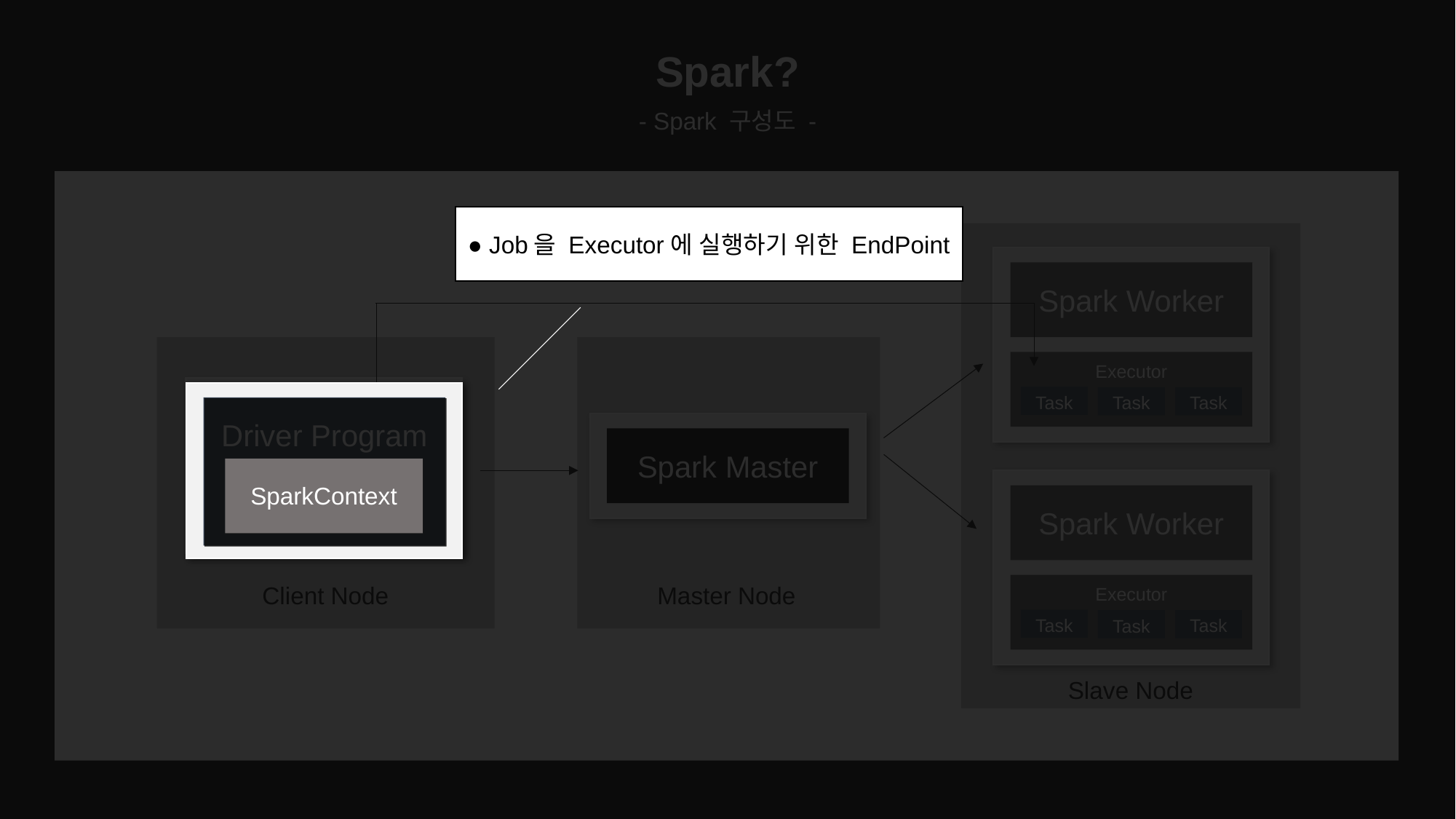

Spark?
- Spark 구성도 -

● Job을 Executor에 실행하기 위한 EndPoint

Spark Worker

Executor
Task

Task

Task

Driver Program

SparkContext

Driver Program

SparkContext

Spark Master

Spark Worker

Executor
Task

Task

Task

SparkContext
Client Node
Master Node
Slave Node